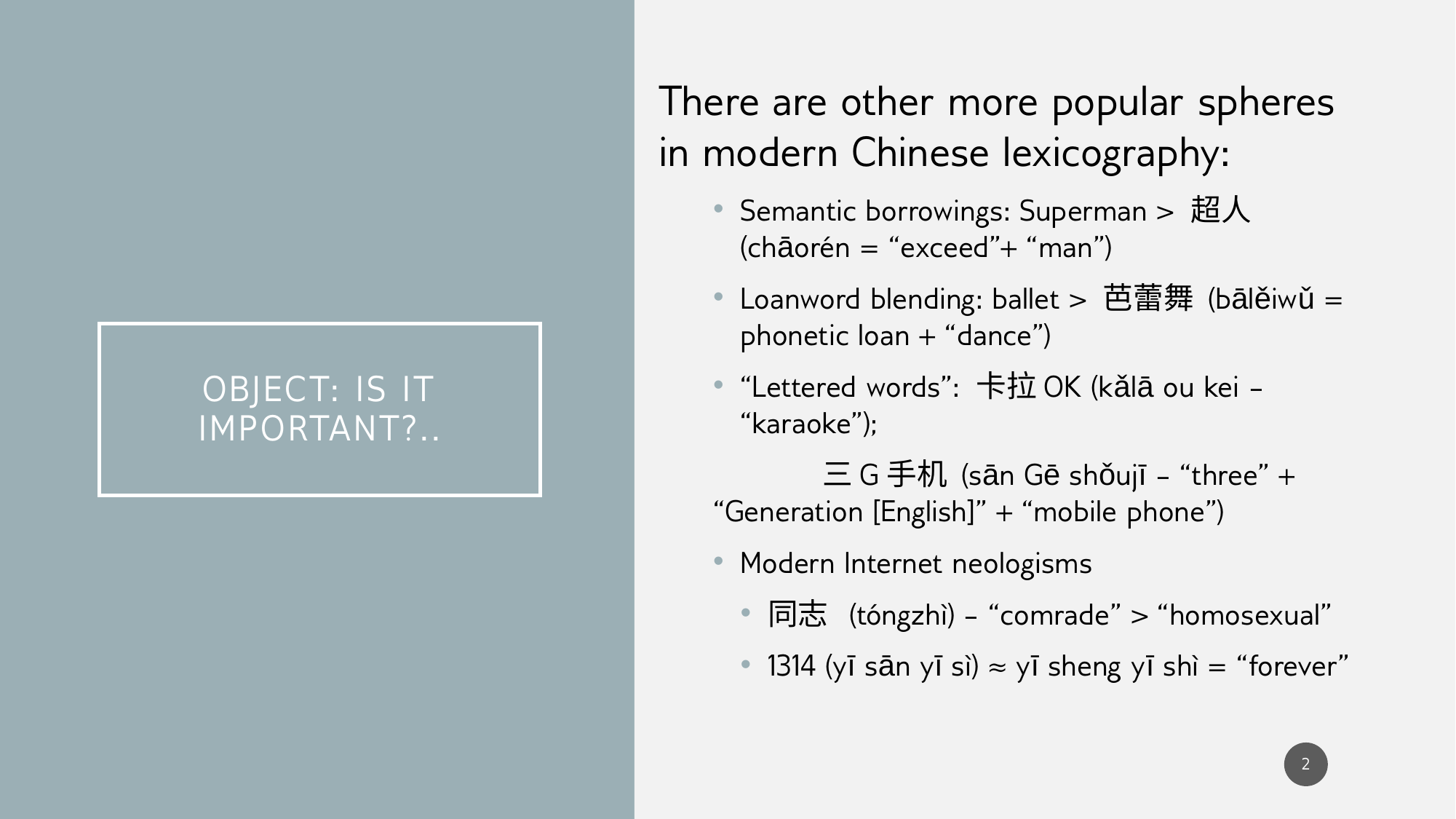

There are other more popular spheres in modern Chinese lexicography:
Semantic borrowings: Superman > 超人 (chāorén = “exceed”+ “man”)
Loanword blending: ballet > 芭蕾舞 (bālěiwǔ = phonetic loan + “dance”)
“Lettered words”: 卡拉OK (kǎlā ou kei – “karaoke”);
	三G手机 (sān Gē shǒujī – “three” + “Generation [English]” + “mobile phone”)
Modern Internet neologisms
同志  (tóngzhì) – “comrade” > “homosexual”
1314 (yī sān yī sì) ≈ yī sheng yī shì = “forever”

# Object: Is It Important?..
2